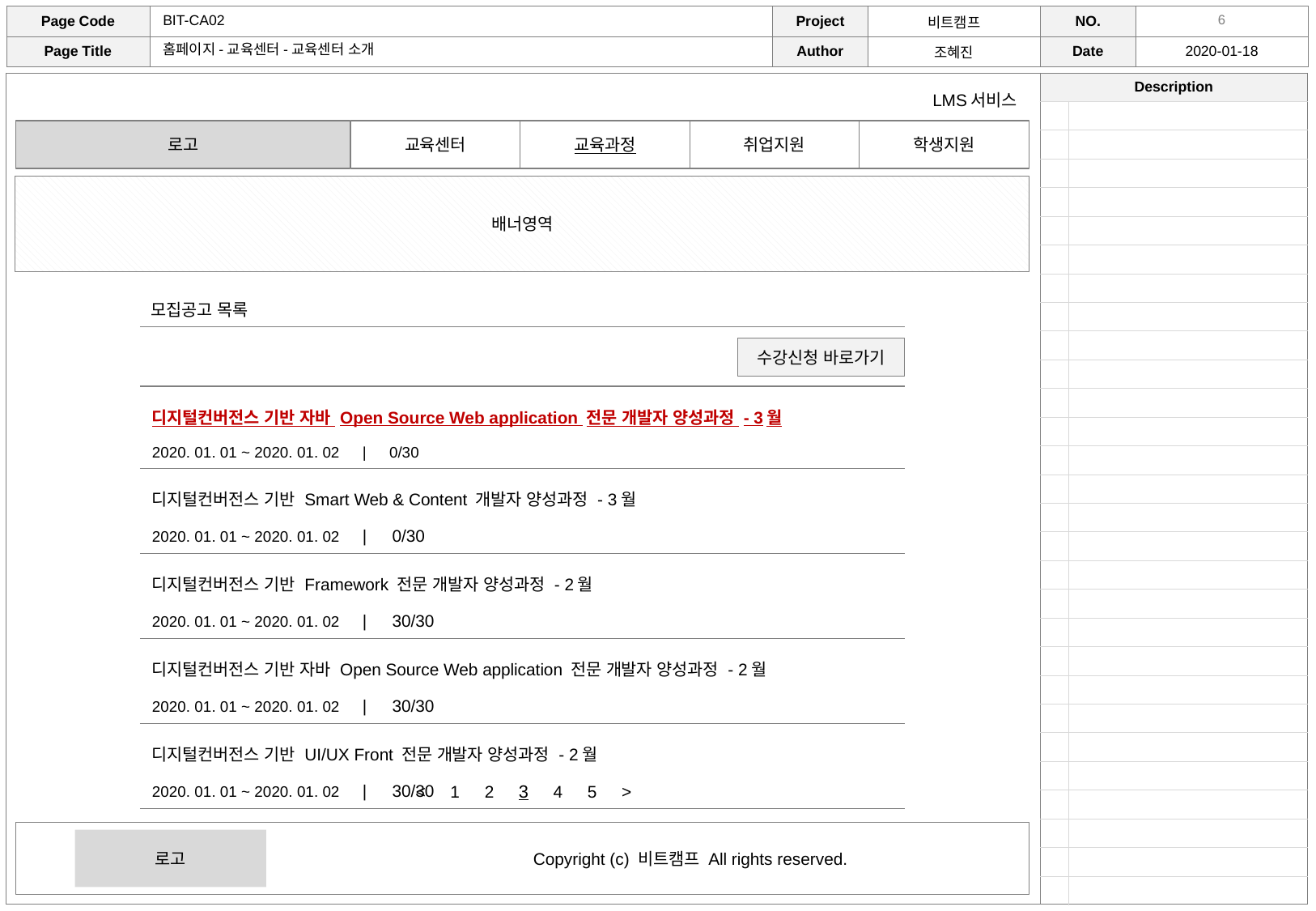

BIT-CA02
홈페이지-교육센터-교육센터 소개
LMS서비스
|  |  |
| --- | --- |
|  |  |
|  |  |
|  |  |
|  |  |
|  |  |
|  |  |
|  |  |
|  |  |
|  |  |
|  |  |
|  |  |
|  |  |
|  |  |
|  |  |
|  |  |
|  |  |
|  |  |
|  |  |
|  |  |
|  |  |
|  |  |
|  |  |
|  |  |
|  |  |
|  |  |
|  |  |
|  |  |
로고
교육센터
교육과정
취업지원
학생지원

배너영역
모집공고 목록
수강신청 바로가기
| 디지털컨버전스 기반 자바 Open Source Web application 전문 개발자 양성과정 - 3월 2020. 01. 01 ~ 2020. 01. 02　|　0/30 |
| --- |
| 디지털컨버전스 기반 Smart Web & Content 개발자 양성과정 - 3월 2020. 01. 01 ~ 2020. 01. 02　|　0/30 |
| 디지털컨버전스 기반 Framework 전문 개발자 양성과정 - 2월 2020. 01. 01 ~ 2020. 01. 02　|　30/30 |
| 디지털컨버전스 기반 자바 Open Source Web application 전문 개발자 양성과정 - 2월 2020. 01. 01 ~ 2020. 01. 02　|　30/30 |
| 디지털컨버전스 기반 UI/UX Front 전문 개발자 양성과정 - 2월 2020. 01. 01 ~ 2020. 01. 02　|　30/30 |
<　1　2　3　4　5　>

로고
Copyright (c) 비트캠프 All rights reserved.